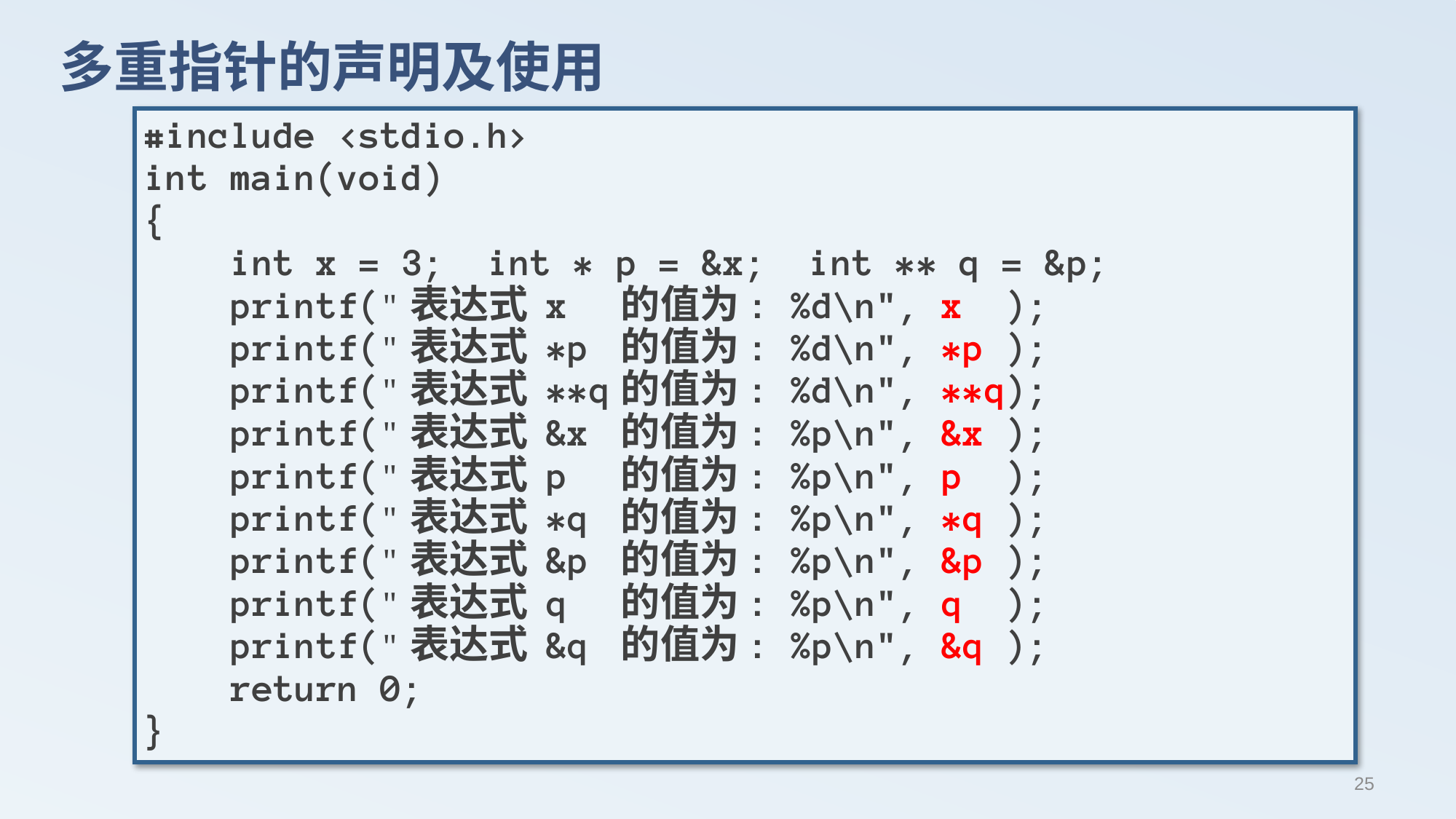

# 多重指针的声明及使用
#include <stdio.h>
int main(void)
{
    int x = 3;  int * p = &x;  int ** q = &p;
    printf("表达式 x  的值为: %d\n", x  );
    printf("表达式 *p 的值为: %d\n", *p );
    printf("表达式 **q的值为: %d\n", **q);
    printf("表达式 &x 的值为: %p\n", &x );
    printf("表达式 p  的值为: %p\n", p  );
    printf("表达式 *q 的值为: %p\n", *q );
    printf("表达式 &p 的值为: %p\n", &p );
    printf("表达式 q  的值为: %p\n", q  );
    printf("表达式 &q 的值为: %p\n", &q );
    return 0;
}